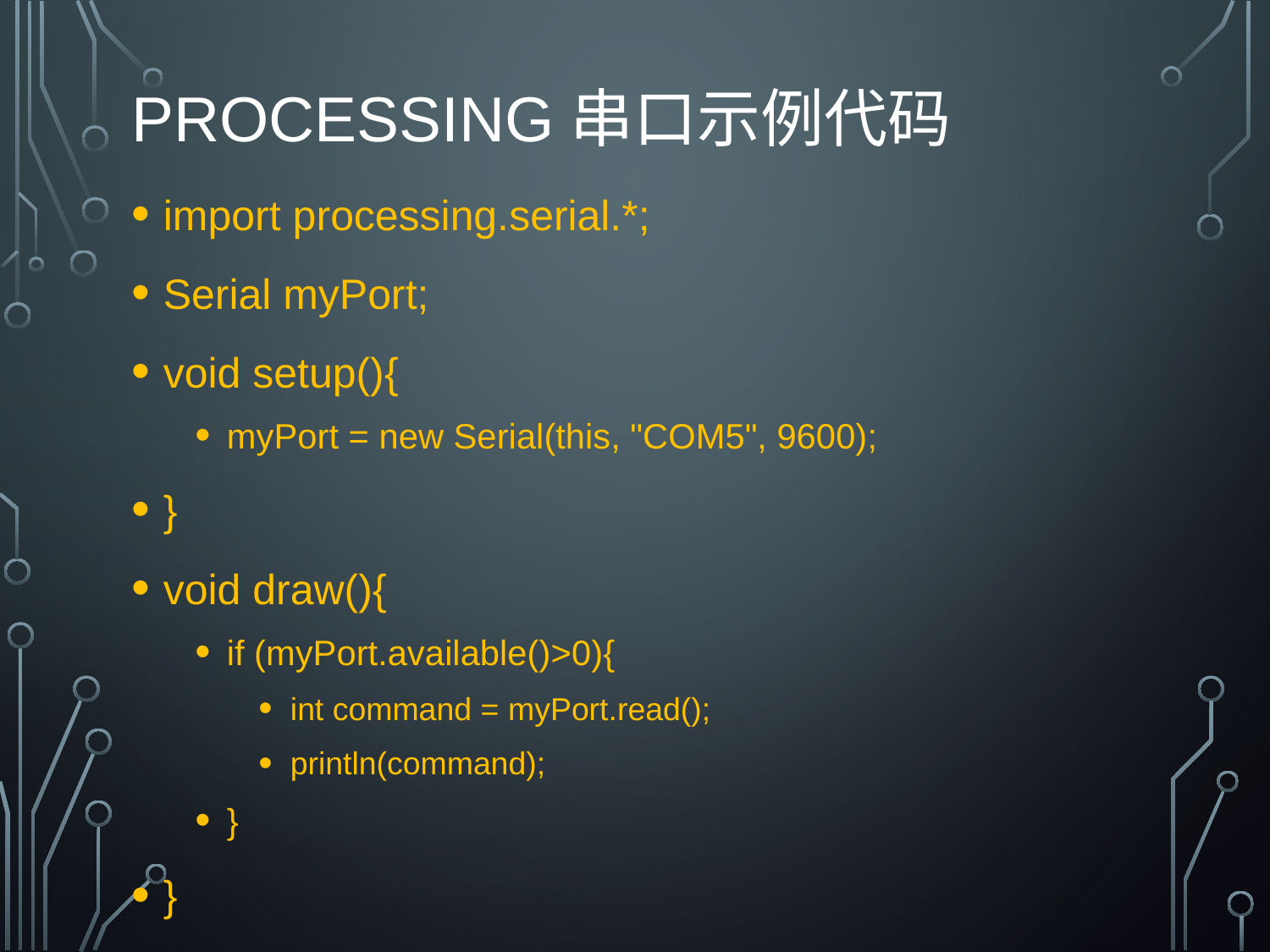

# processing串口示例代码
import processing.serial.*;
Serial myPort;
void setup(){
myPort = new Serial(this, "COM5", 9600);
}
void draw(){
if (myPort.available()>0){
int command = myPort.read();
println(command);
}
}